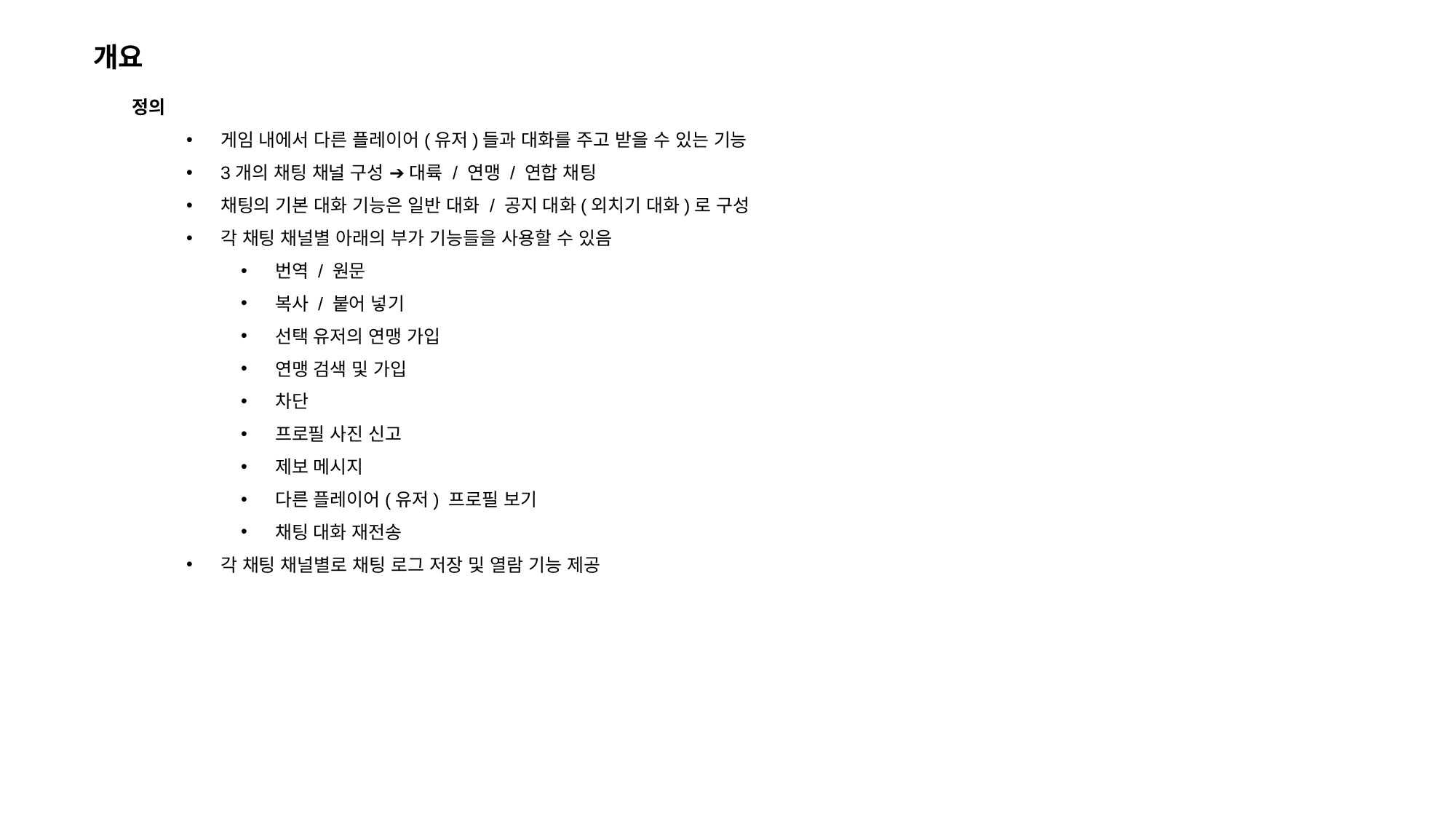

개요
정의
게임 내에서 다른 플레이어(유저)들과 대화를 주고 받을 수 있는 기능
3개의 채팅 채널 구성 ➔ 대륙 / 연맹 / 연합 채팅
채팅의 기본 대화 기능은 일반 대화 / 공지 대화(외치기 대화)로 구성
각 채팅 채널별 아래의 부가 기능들을 사용할 수 있음
번역 / 원문
복사 / 붙어 넣기
선택 유저의 연맹 가입
연맹 검색 및 가입
차단
프로필 사진 신고
제보 메시지
다른 플레이어(유저) 프로필 보기
채팅 대화 재전송
각 채팅 채널별로 채팅 로그 저장 및 열람 기능 제공